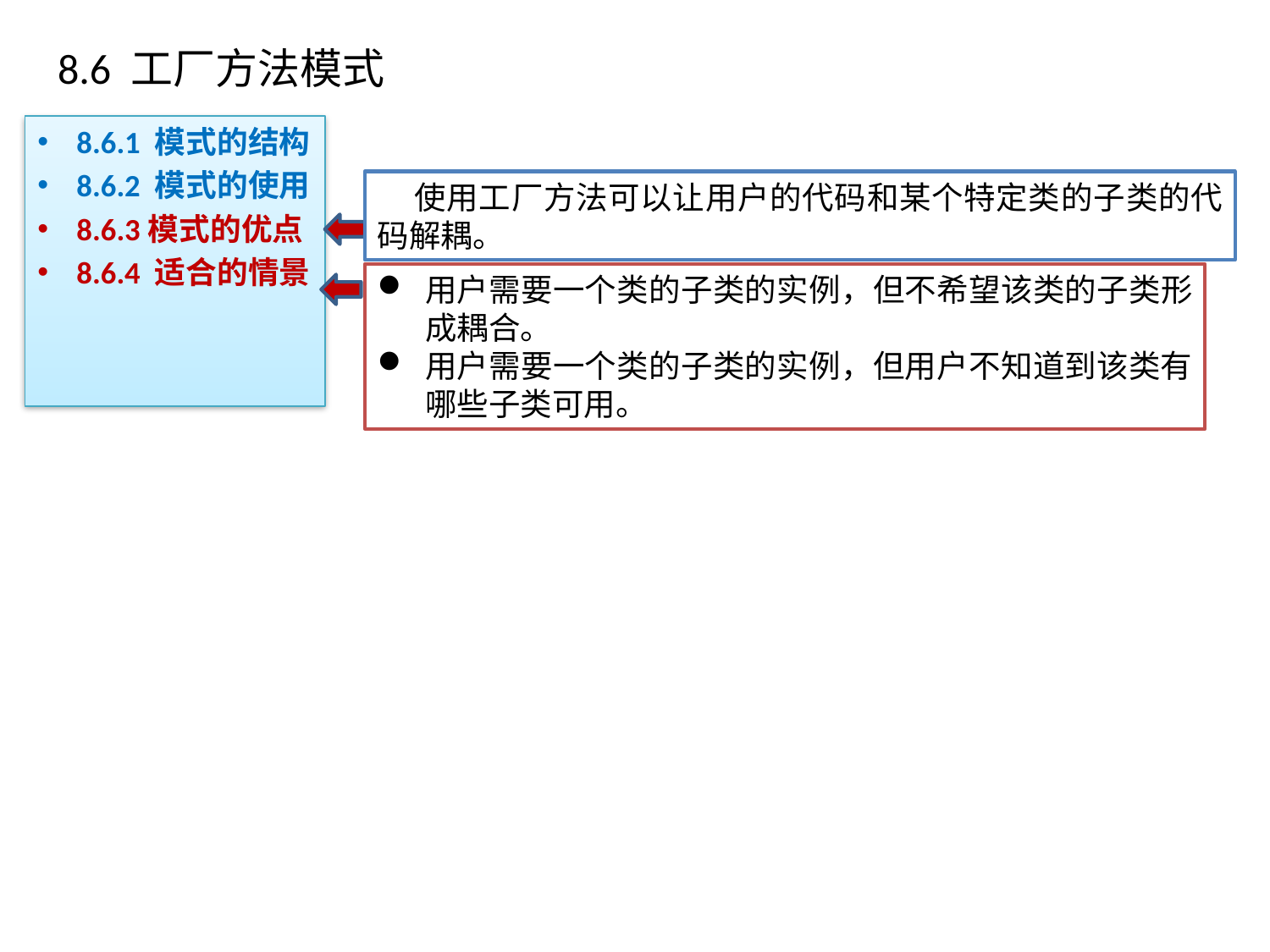

# 8.6 工厂方法模式
8.6.1 模式的结构
8.6.2 模式的使用
8.6.3模式的优点
8.6.4 适合的情景
使用工厂方法可以让用户的代码和某个特定类的子类的代码解耦。

用户需要一个类的子类的实例，但不希望该类的子类形成耦合。
用户需要一个类的子类的实例，但用户不知道到该类有哪些子类可用。